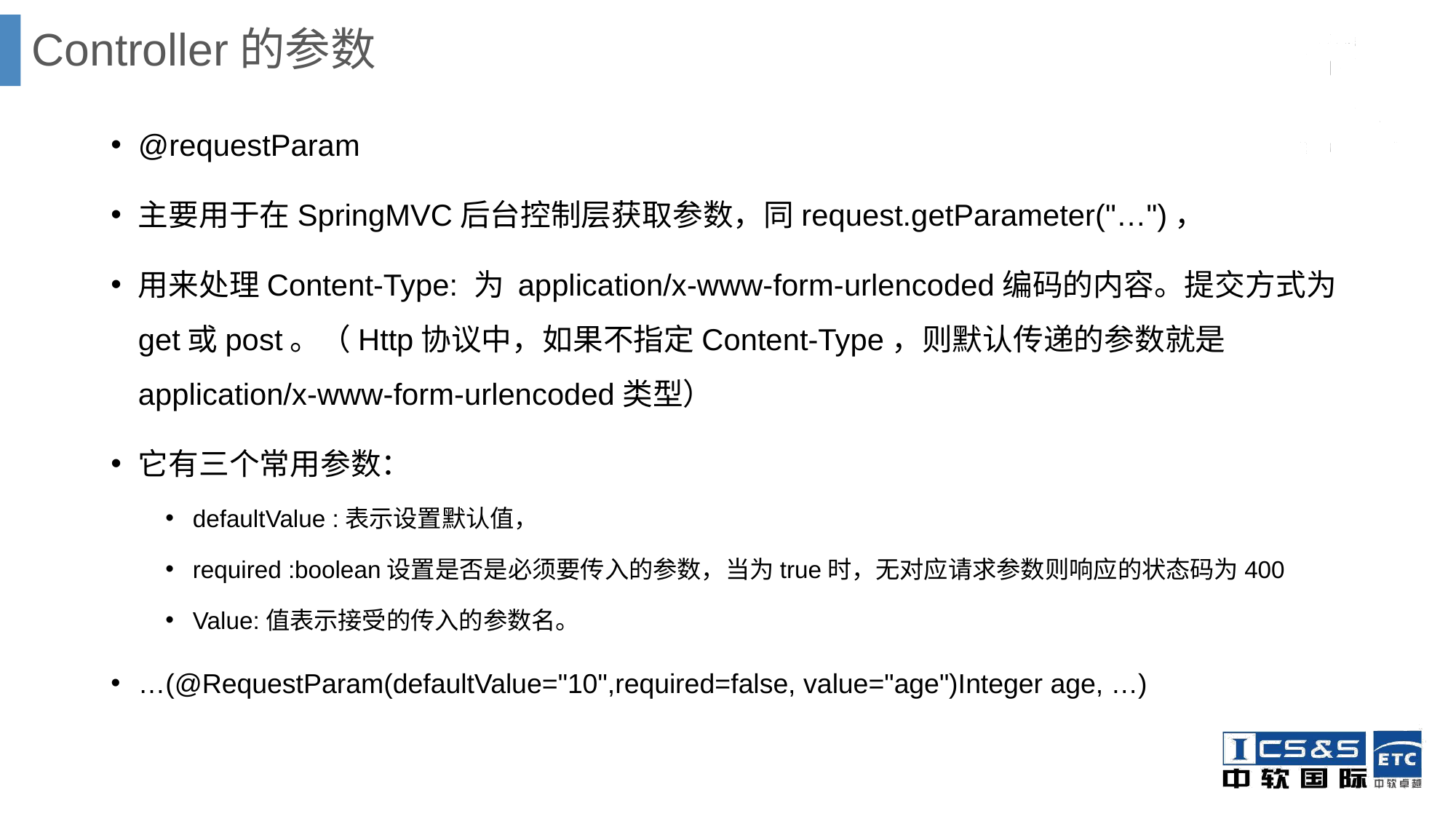

# Controller的参数
@requestParam
主要用于在SpringMVC后台控制层获取参数，同request.getParameter("…")，
用来处理Content-Type: 为 application/x-www-form-urlencoded编码的内容。提交方式为get或post。（Http协议中，如果不指定Content-Type，则默认传递的参数就是application/x-www-form-urlencoded类型）
它有三个常用参数：
defaultValue :表示设置默认值，
required :boolean设置是否是必须要传入的参数，当为true时，无对应请求参数则响应的状态码为400
Value:值表示接受的传入的参数名。
…(@RequestParam(defaultValue="10",required=false, value="age")Integer age, …)